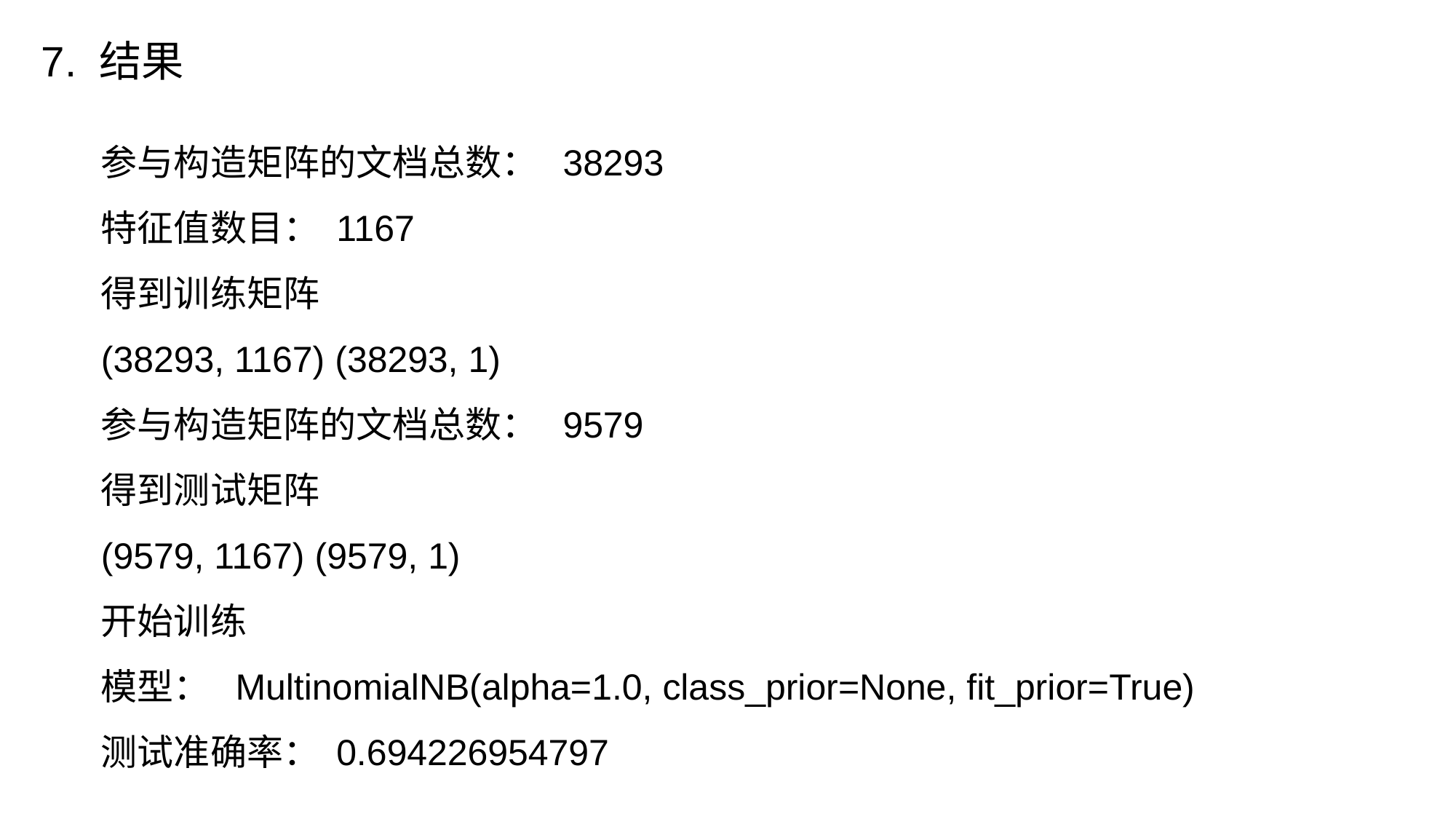

7. 结果

参与构造矩阵的文档总数：  38293
特征值数目： 1167
得到训练矩阵
(38293, 1167) (38293, 1)
参与构造矩阵的文档总数：  9579
得到测试矩阵
(9579, 1167) (9579, 1)
开始训练
模型：  MultinomialNB(alpha=1.0, class_prior=None, fit_prior=True)
测试准确率： 0.694226954797